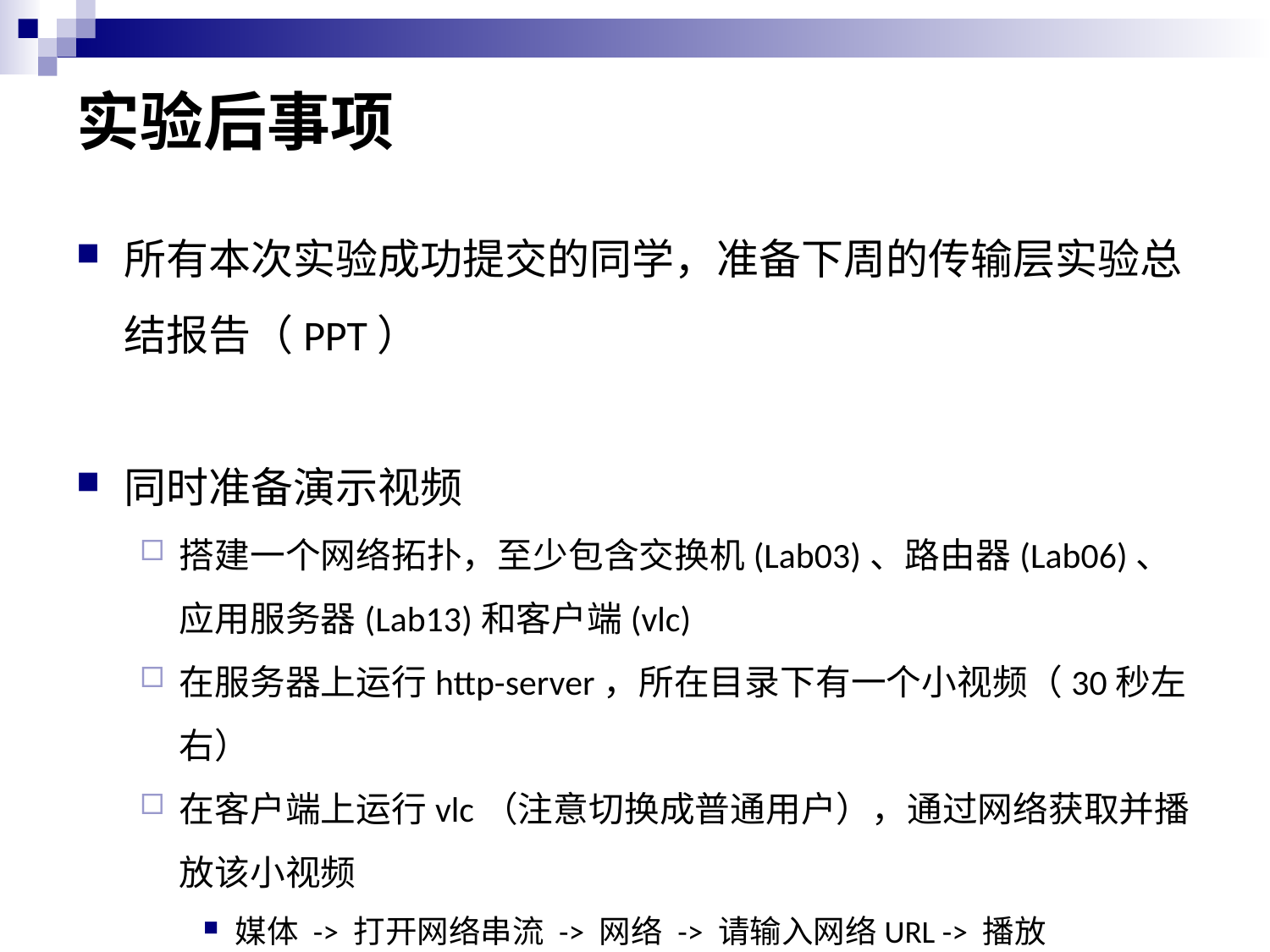

# 实验后事项
所有本次实验成功提交的同学，准备下周的传输层实验总结报告（PPT）

同时准备演示视频
搭建一个网络拓扑，至少包含交换机(Lab03)、路由器(Lab06)、应用服务器(Lab13)和客户端(vlc)
在服务器上运行http-server，所在目录下有一个小视频（30秒左右）
在客户端上运行vlc（注意切换成普通用户），通过网络获取并播放该小视频
媒体 -> 打开网络串流 -> 网络 -> 请输入网络URL -> 播放
6